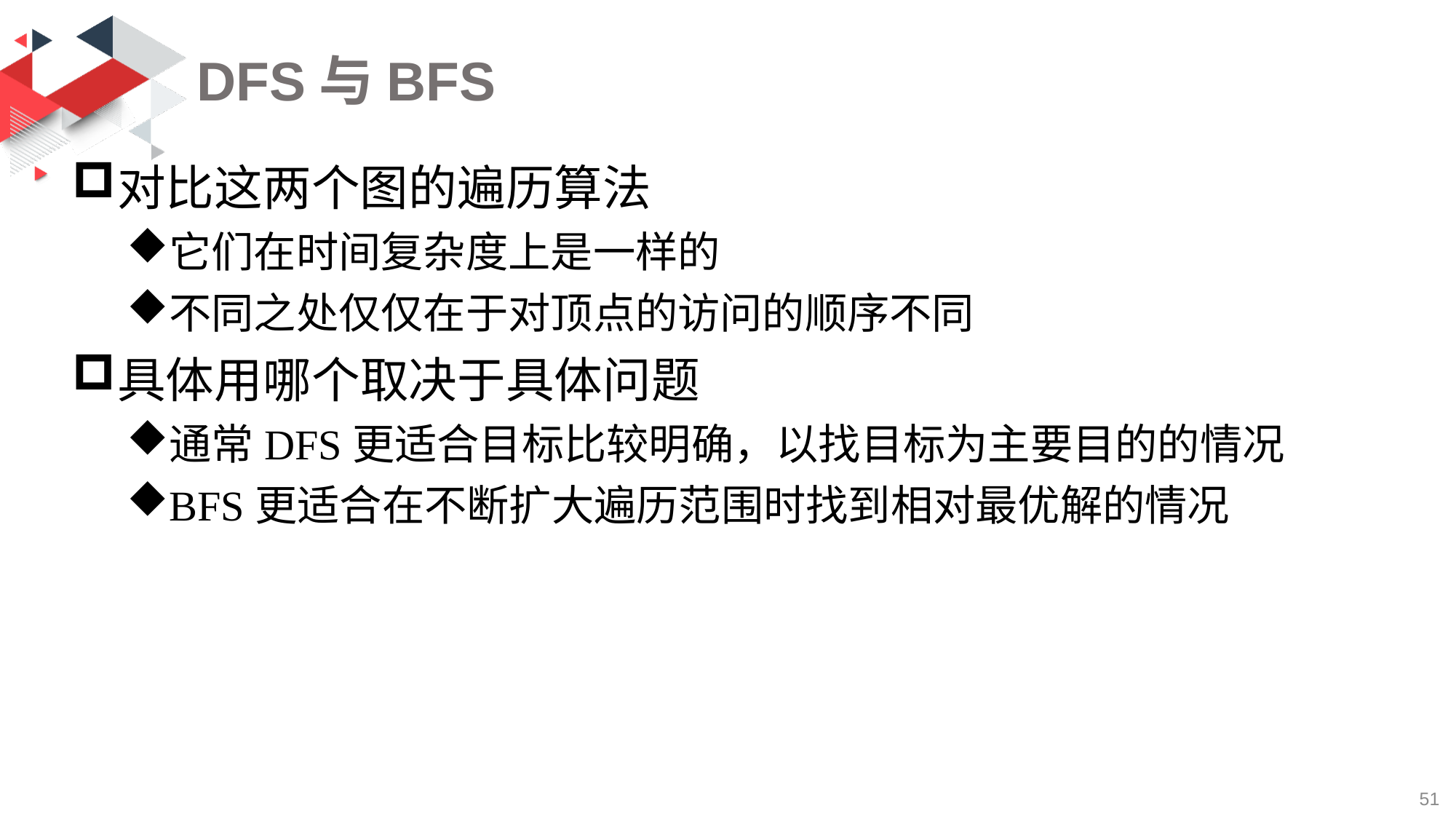

# DFS与BFS
对比这两个图的遍历算法
它们在时间复杂度上是一样的
不同之处仅仅在于对顶点的访问的顺序不同
具体用哪个取决于具体问题
通常DFS更适合目标比较明确，以找目标为主要目的的情况
BFS更适合在不断扩大遍历范围时找到相对最优解的情况
51